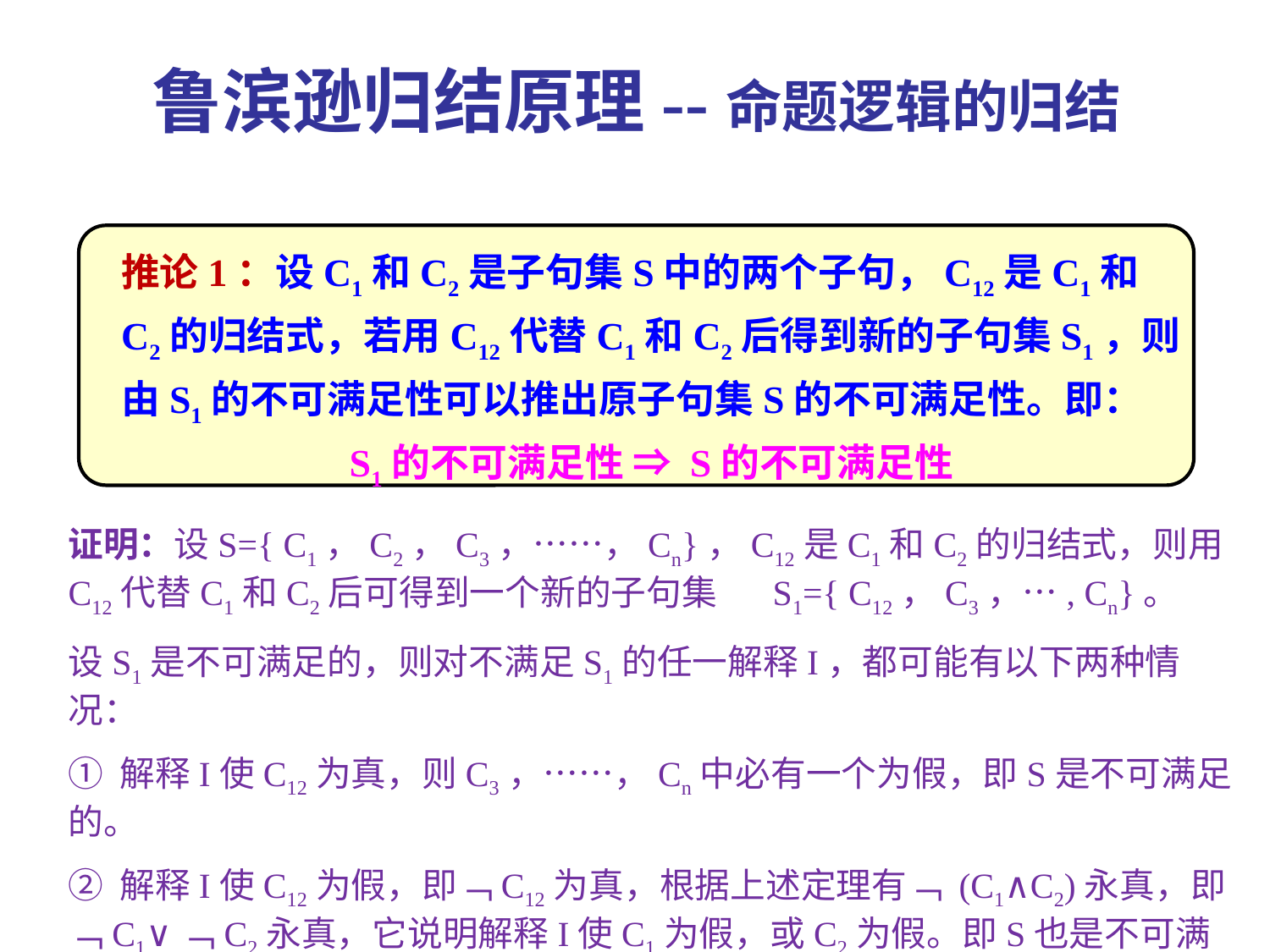

# 鲁滨逊归结原理--命题逻辑的归结

推论1：设C1和C2是子句集S中的两个子句，C12是C1和C2的归结式，若用C12代替C1和C2后得到新的子句集S1，则由S1的不可满足性可以推出原子句集S的不可满足性。即：
S1的不可满足性 ⇒ S的不可满足性
证明：设S={ C1，C2，C3，……，Cn}，C12是C1和C2的归结式，则用C12代替C1和C2后可得到一个新的子句集      S1={ C12，C3，…, Cn}。
设S1是不可满足的，则对不满足S1的任一解释I，都可能有以下两种情况：
① 解释I使C12为真，则C3，……，Cn中必有一个为假，即S是不可满足的。
② 解释I使C12为假，即﹁C12为真，根据上述定理有﹁ (C1∧C2)永真，即﹁C1∨﹁C2永真，它说明解释I使C1为假，或C2为假。即S也是不可满足的。
    因此可以得出     S1的不可满足性⇒S的不可满足性